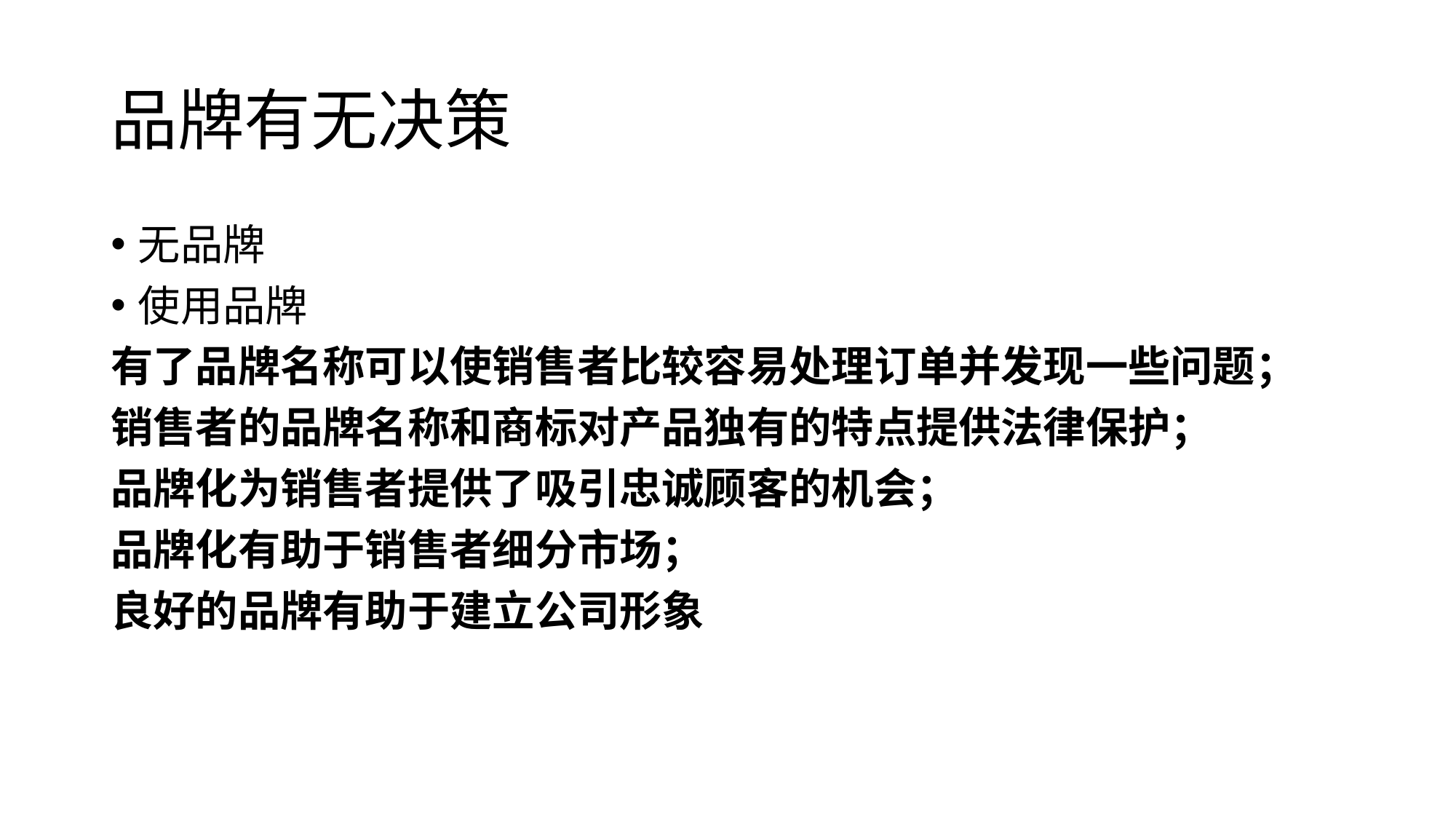

# 品牌有无决策
无品牌
使用品牌
有了品牌名称可以使销售者比较容易处理订单并发现一些问题；
销售者的品牌名称和商标对产品独有的特点提供法律保护；
品牌化为销售者提供了吸引忠诚顾客的机会；
品牌化有助于销售者细分市场；
良好的品牌有助于建立公司形象